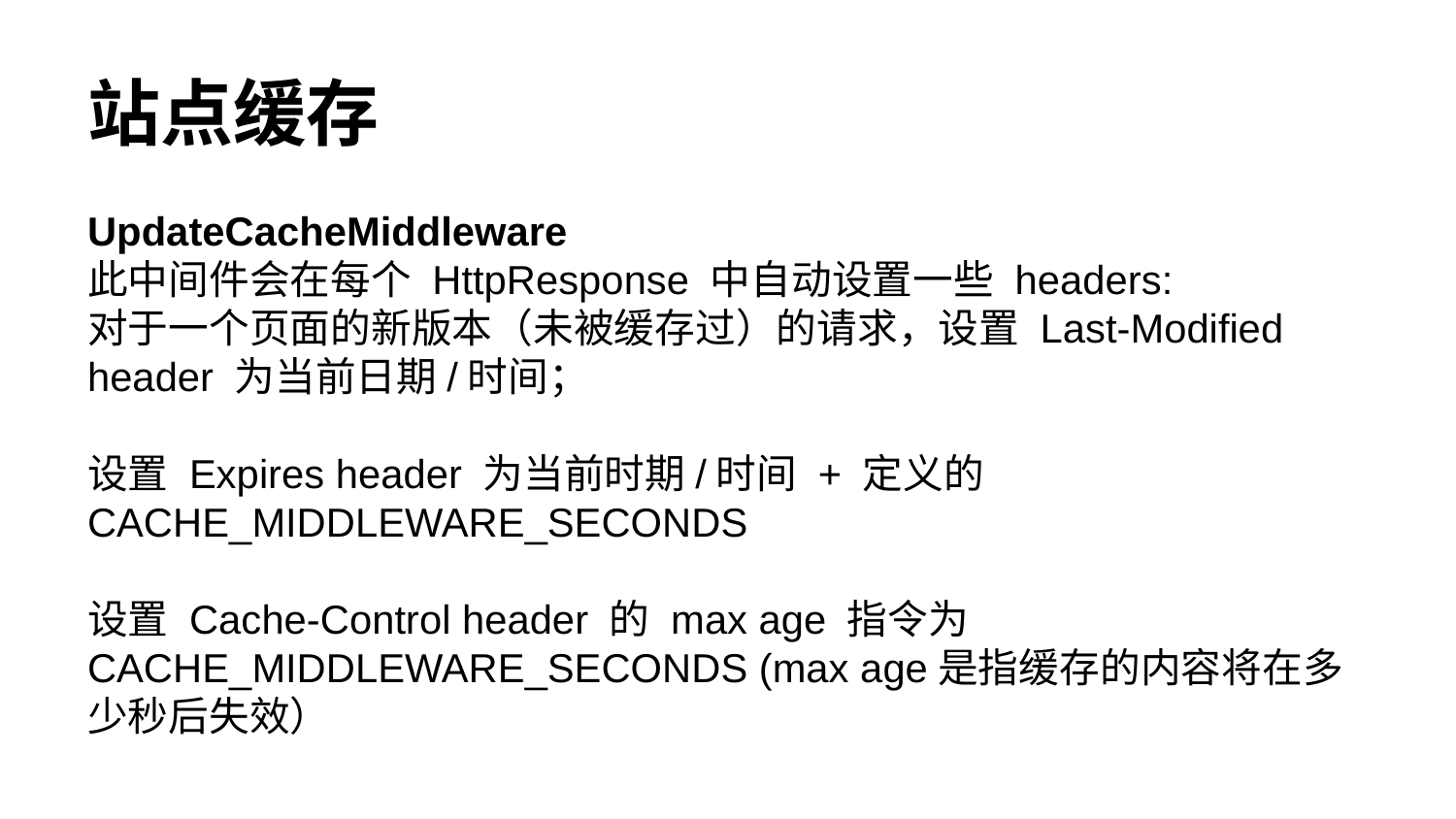

# 站点缓存
UpdateCacheMiddleware
此中间件会在每个 HttpResponse 中自动设置一些 headers:
对于一个页面的新版本（未被缓存过）的请求，设置 Last-Modified header 为当前日期/时间；

设置 Expires header 为当前时期/时间 + 定义的CACHE_MIDDLEWARE_SECONDS

设置 Cache-Control header 的 max age 指令为 CACHE_MIDDLEWARE_SECONDS (max age是指缓存的内容将在多少秒后失效）